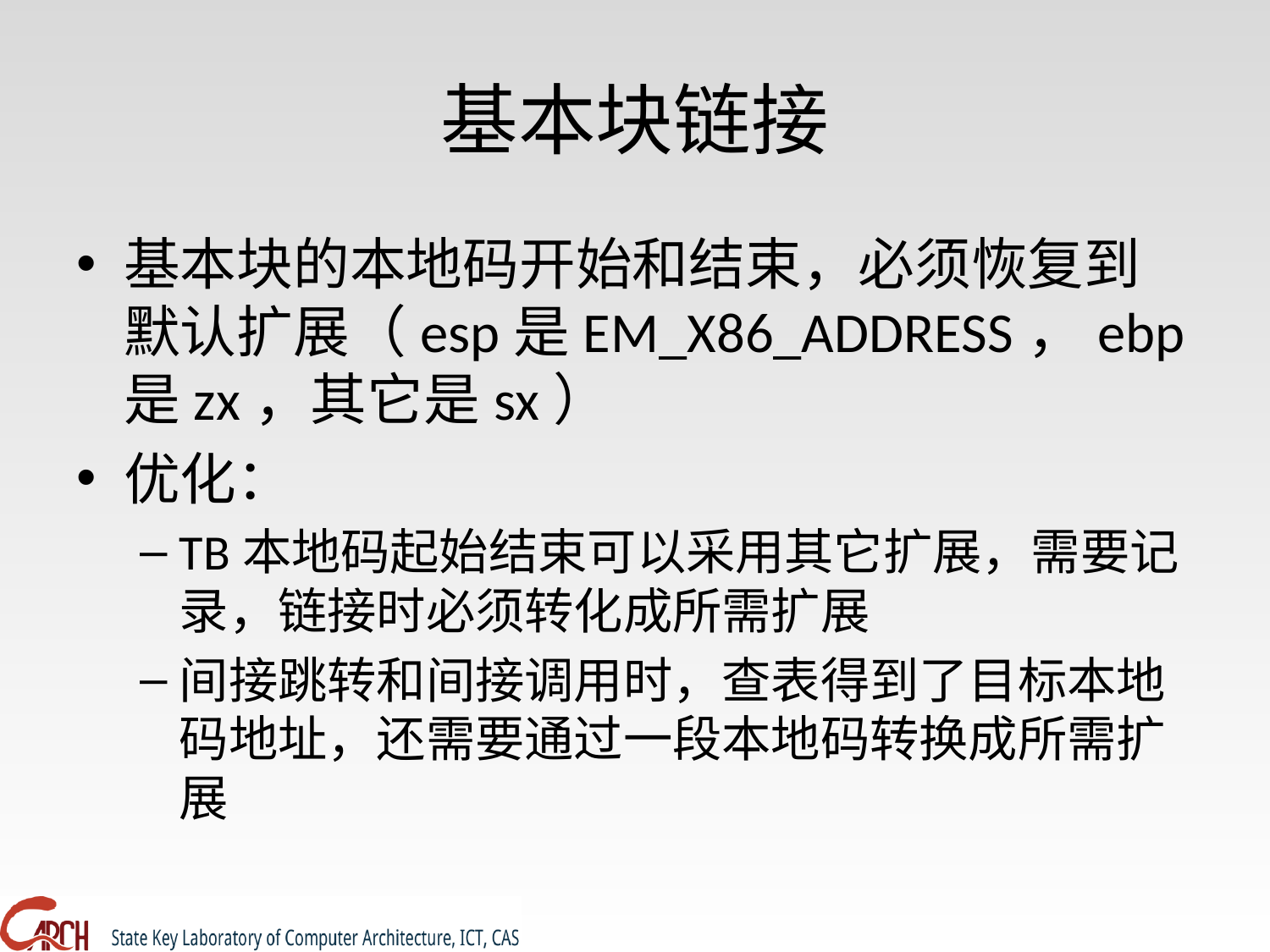

# 基本块链接
基本块的本地码开始和结束，必须恢复到默认扩展（esp是EM_X86_ADDRESS，ebp是zx，其它是sx）
优化：
TB本地码起始结束可以采用其它扩展，需要记录，链接时必须转化成所需扩展
间接跳转和间接调用时，查表得到了目标本地码地址，还需要通过一段本地码转换成所需扩展